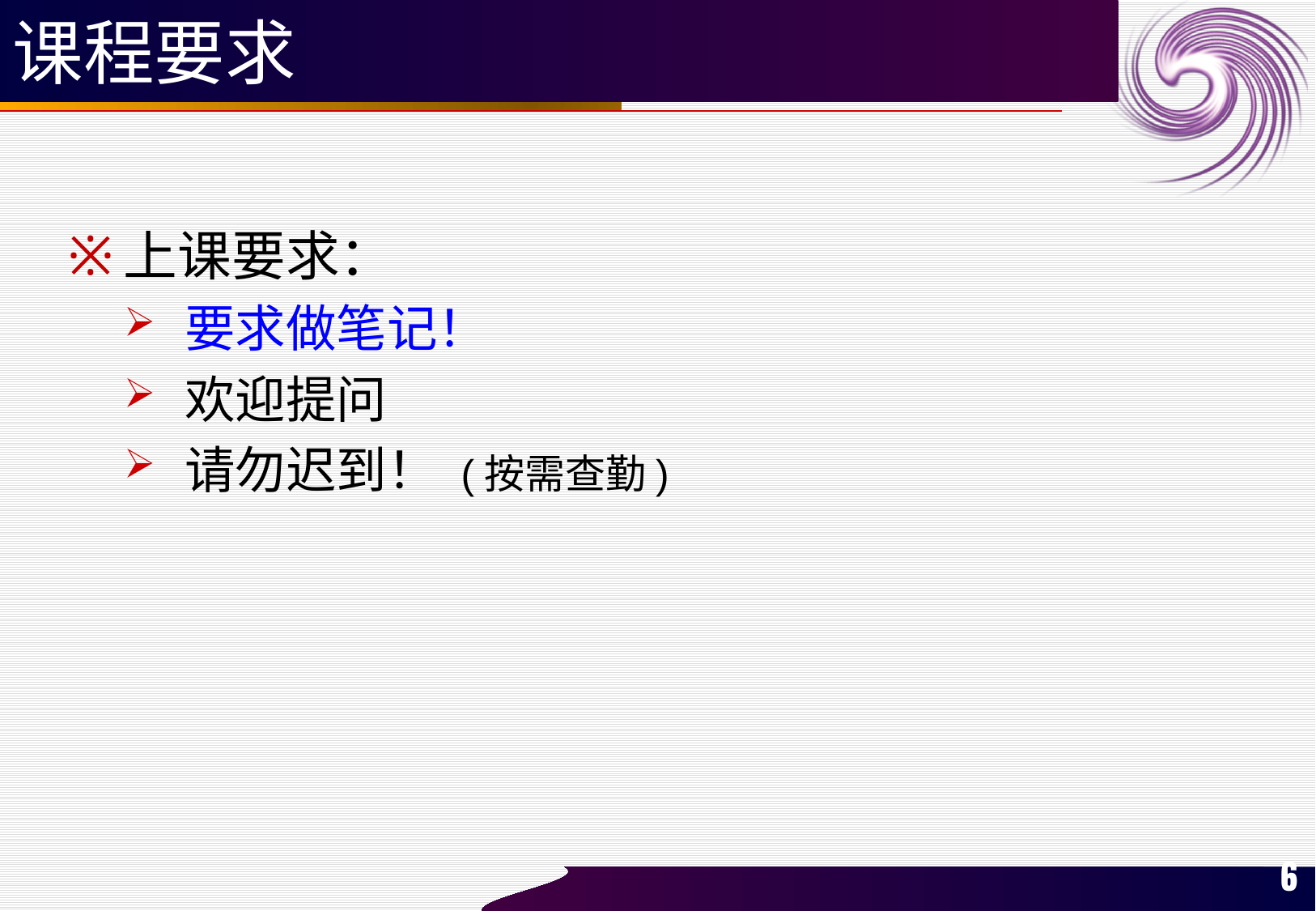

# 课程要求

上课要求：
要求做笔记！
欢迎提问
请勿迟到！ (按需查勤)

6